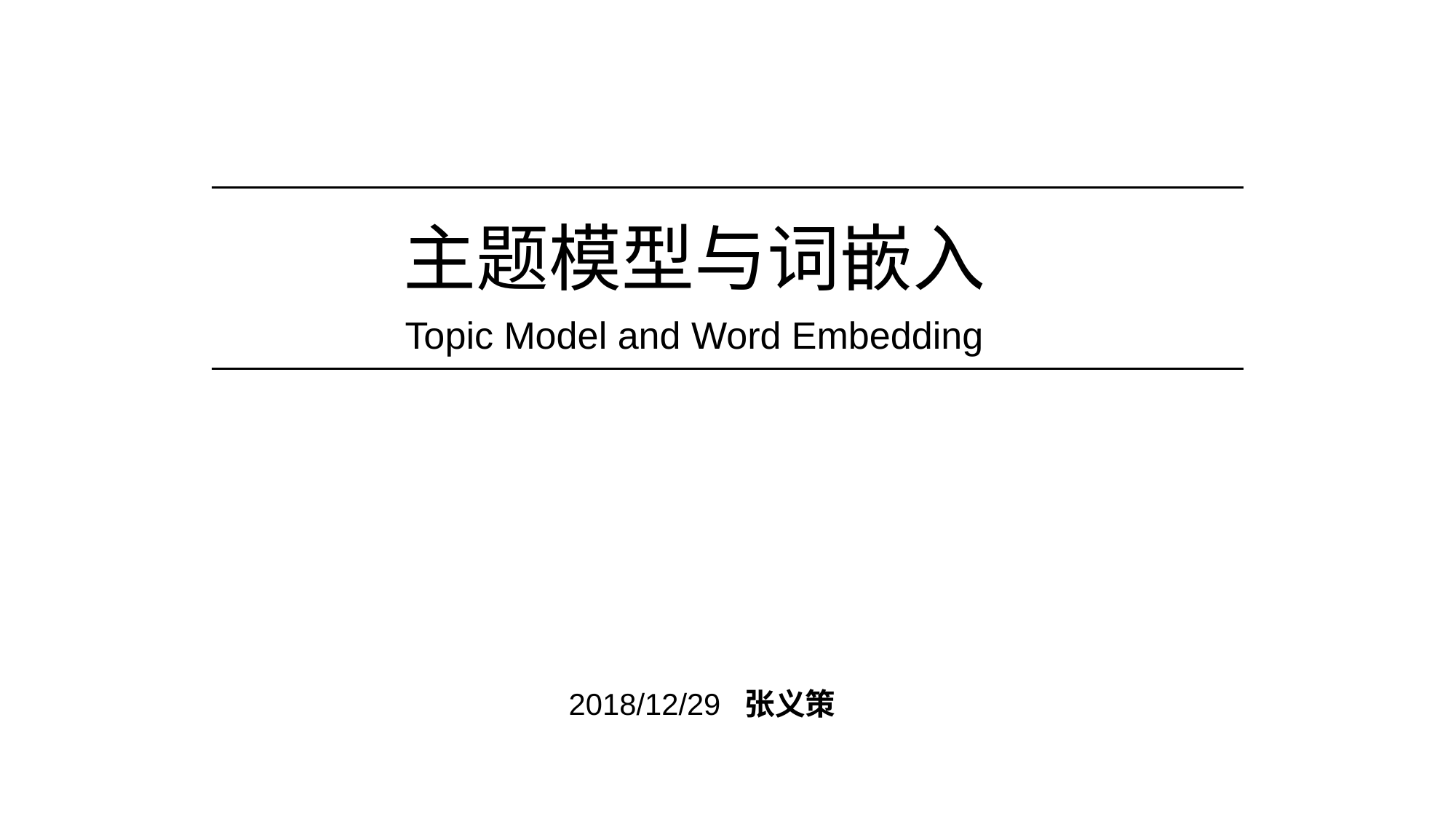

主题模型与词嵌入
Topic Model and Word Embedding
2018/12/29  张义策